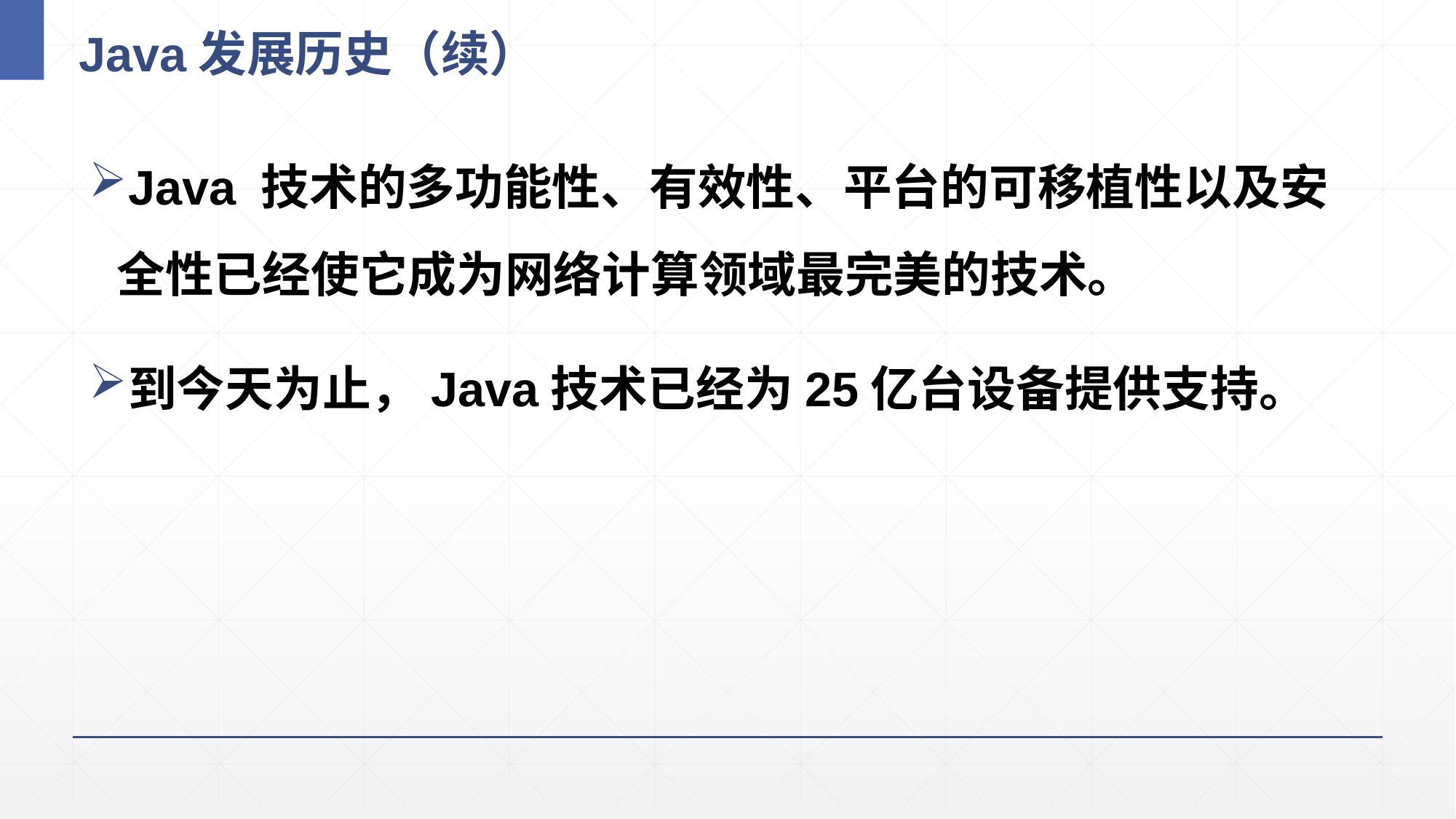

# Java发展历史（续）
Java 技术的多功能性、有效性、平台的可移植性以及安全性已经使它成为网络计算领域最完美的技术。
到今天为止，Java技术已经为25亿台设备提供支持。